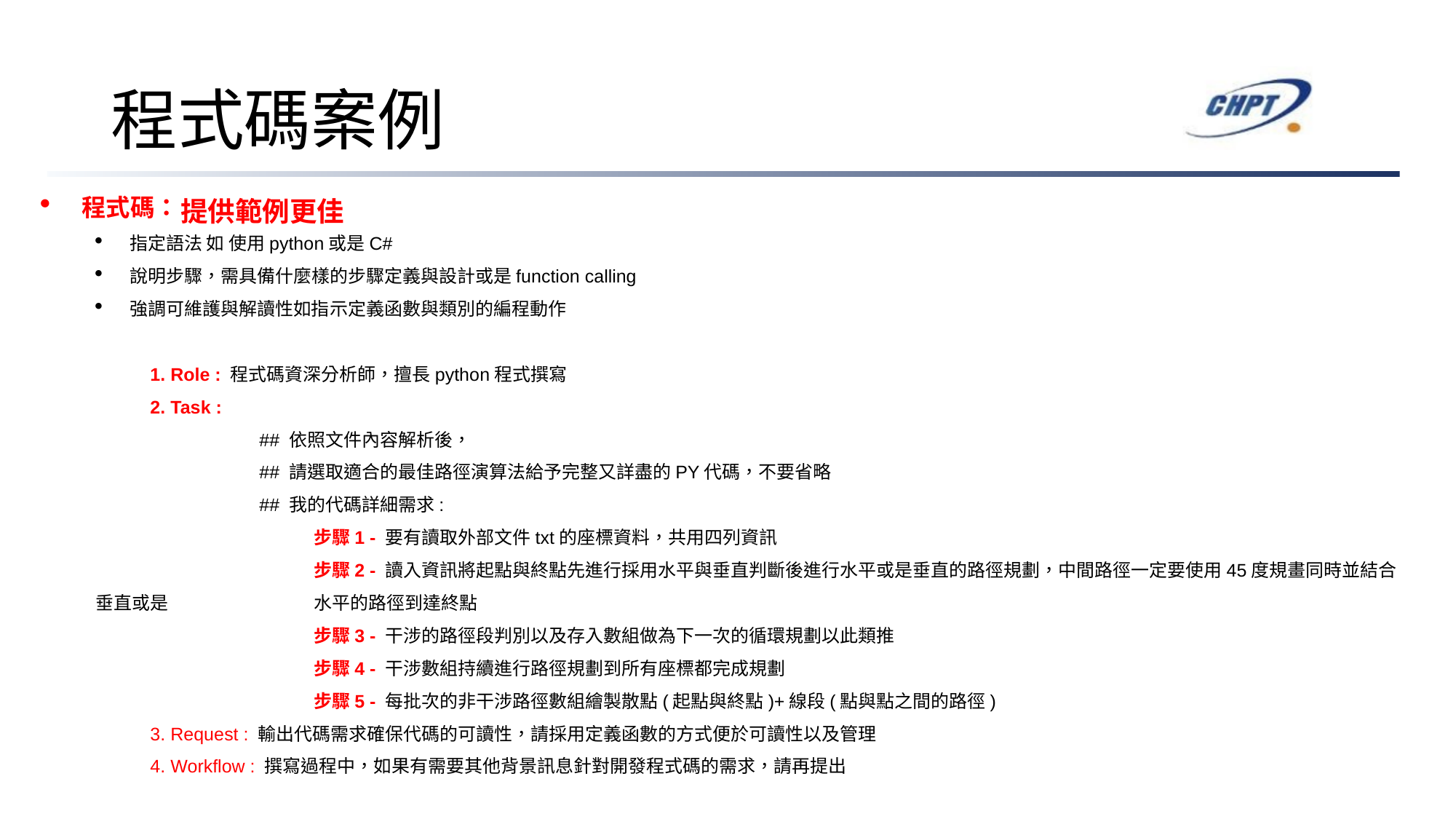

# 程式碼案例

程式碼：
指定語法 如 使用python或是C#
說明步驟，需具備什麼樣的步驟定義與設計或是function calling
強調可維護與解讀性如指示定義函數與類別的編程動作

1. Role : 程式碼資深分析師，擅長python程式撰寫
2. Task :
	## 依照文件內容解析後，
	## 請選取適合的最佳路徑演算法給予完整又詳盡的PY代碼，不要省略
	## 我的代碼詳細需求:
		步驟1 - 要有讀取外部文件txt的座標資料，共用四列資訊
		步驟2 - 讀入資訊將起點與終點先進行採用水平與垂直判斷後進行水平或是垂直的路徑規劃，中間路徑一定要使用45度規畫同時並結合垂直或是		水平的路徑到達終點
		步驟3 - 干涉的路徑段判別以及存入數組做為下一次的循環規劃以此類推
		步驟4 - 干涉數組持續進行路徑規劃到所有座標都完成規劃
		步驟5 - 每批次的非干涉路徑數組繪製散點(起點與終點)+線段(點與點之間的路徑)
3. Request : 輸出代碼需求確保代碼的可讀性，請採用定義函數的方式便於可讀性以及管理
4. Workflow : 撰寫過程中，如果有需要其他背景訊息針對開發程式碼的需求，請再提出
提供範例更佳